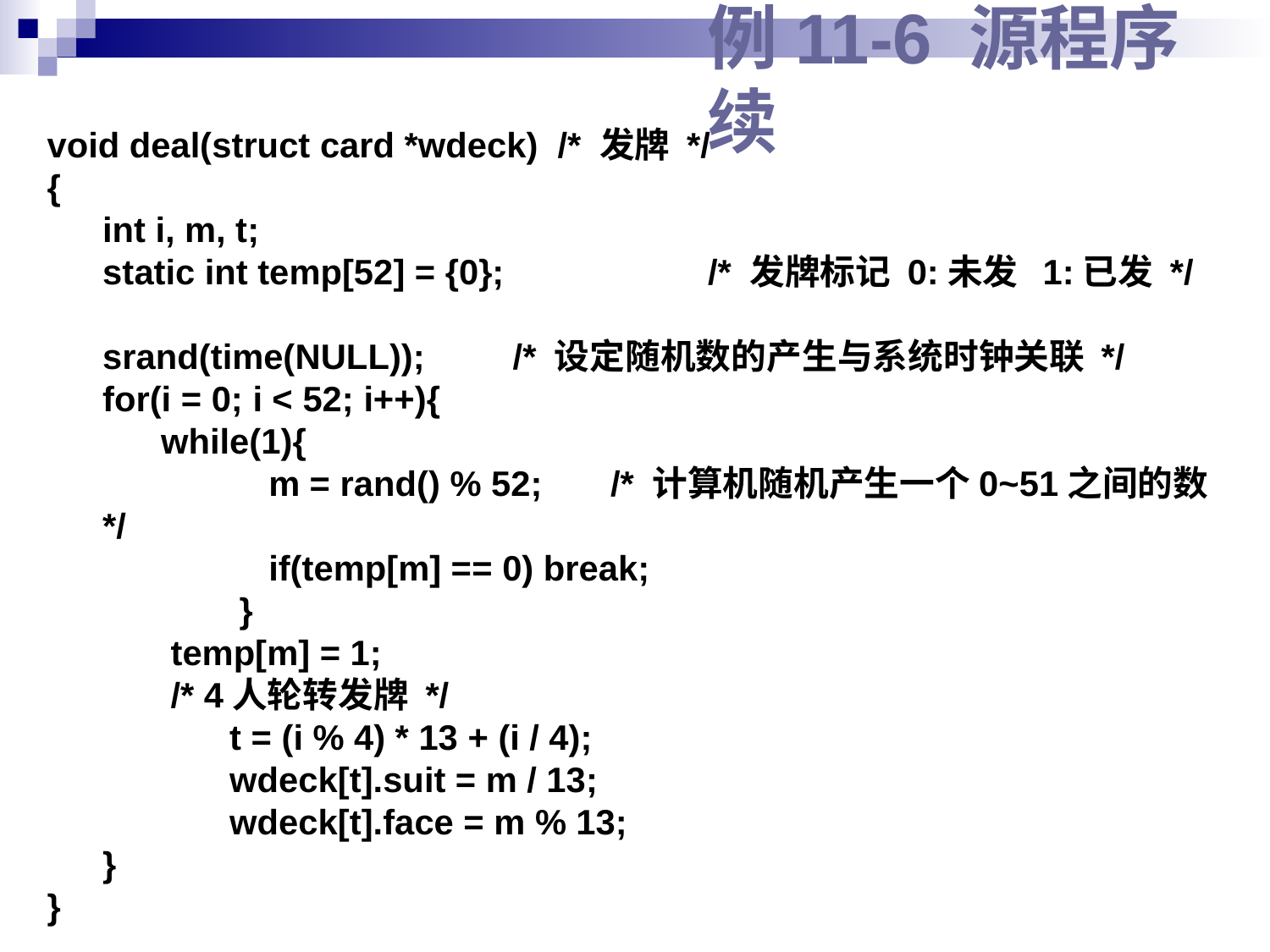

# 例11-6 源程序续
void deal(struct card *wdeck)  /* 发牌 */
{
int i, m, t;
static int temp[52] = {0}; 	          /* 发牌标记 0:未发  1:已发 */

srand(time(NULL));	   /* 设定随机数的产生与系统时钟关联 */
for(i = 0; i < 52; i++){
      while(1){
   	    m = rand() % 52; 	/* 计算机随机产生一个0~51之间的数 */
   	    if(temp[m] == 0) break;
	 }
       temp[m] = 1;
       /* 4人轮转发牌 */
  	t = (i % 4) * 13 + (i / 4);
	wdeck[t].suit = m / 13;
	wdeck[t].face = m % 13;
}
}